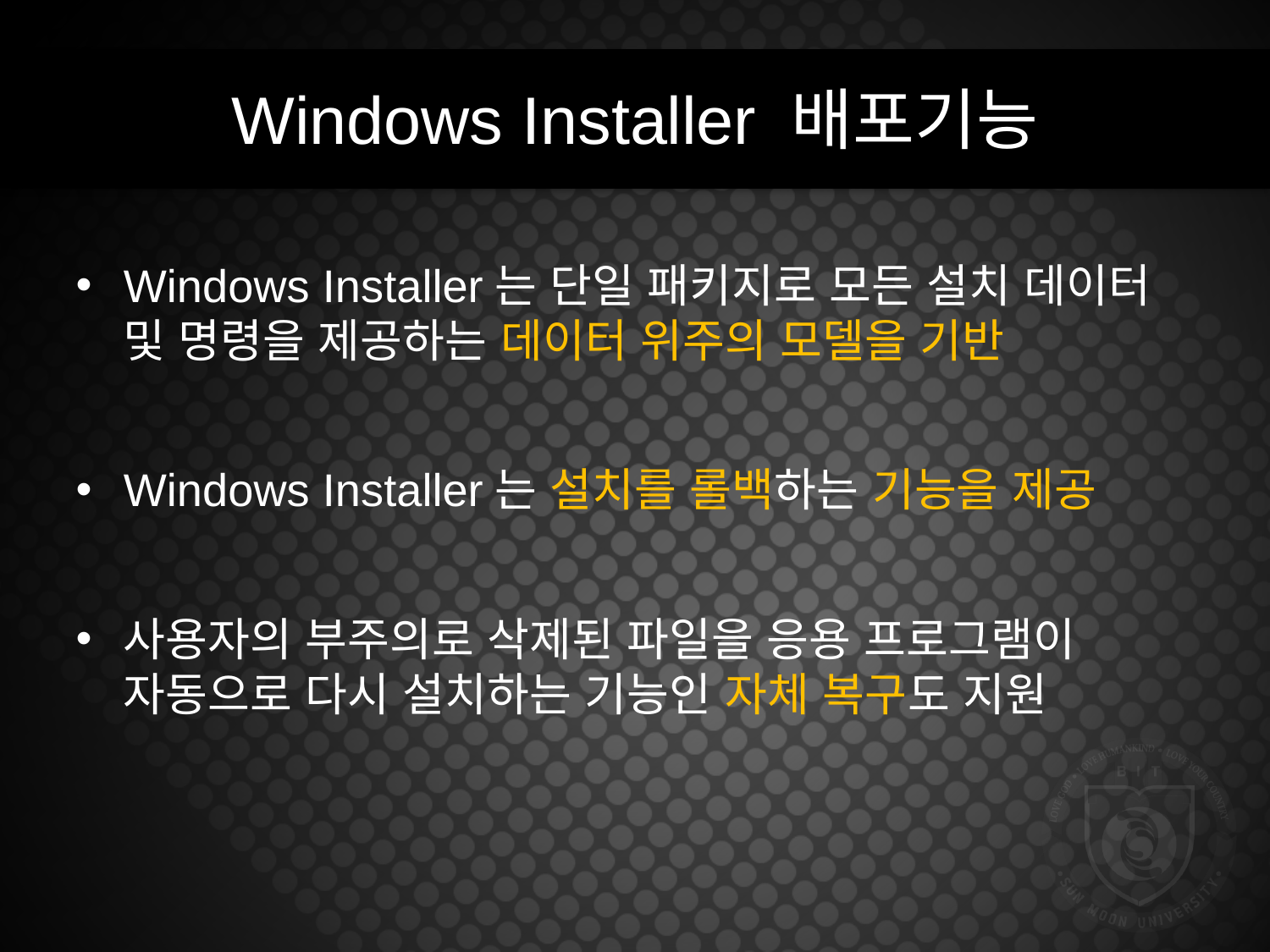

# Windows Installer 배포기능
Windows Installer는 단일 패키지로 모든 설치 데이터 및 명령을 제공하는 데이터 위주의 모델을 기반

Windows Installer는 설치를 롤백하는 기능을 제공

사용자의 부주의로 삭제된 파일을 응용 프로그램이 자동으로 다시 설치하는 기능인 자체 복구도 지원